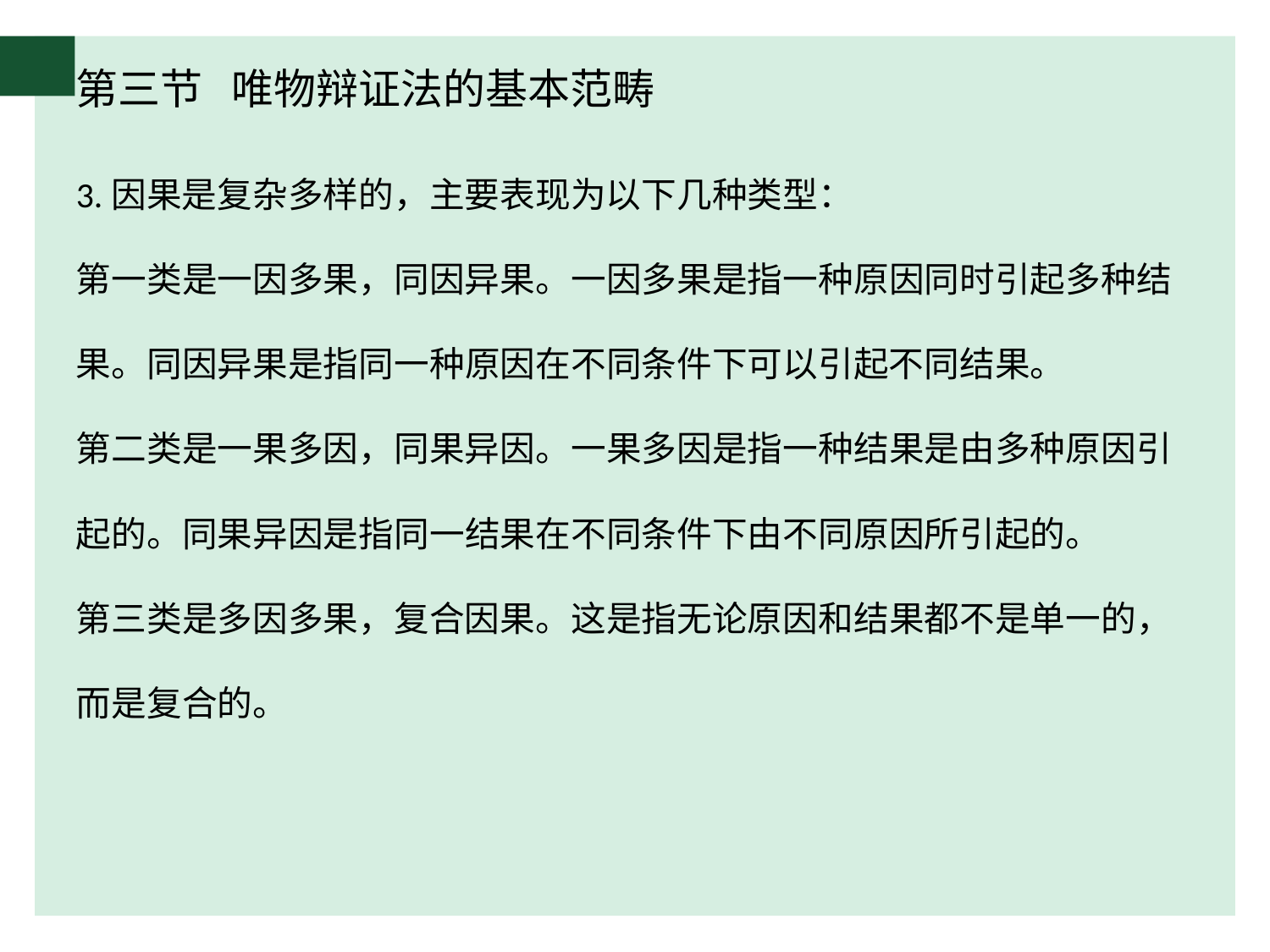

# 第三节   唯物辩证法的基本范畴
3.因果是复杂多样的，主要表现为以下几种类型：
第一类是一因多果，同因异果。一因多果是指一种原因同时引起多种结果。同因异果是指同一种原因在不同条件下可以引起不同结果。
第二类是一果多因，同果异因。一果多因是指一种结果是由多种原因引起的。同果异因是指同一结果在不同条件下由不同原因所引起的。
第三类是多因多果，复合因果。这是指无论原因和结果都不是单一的，而是复合的。